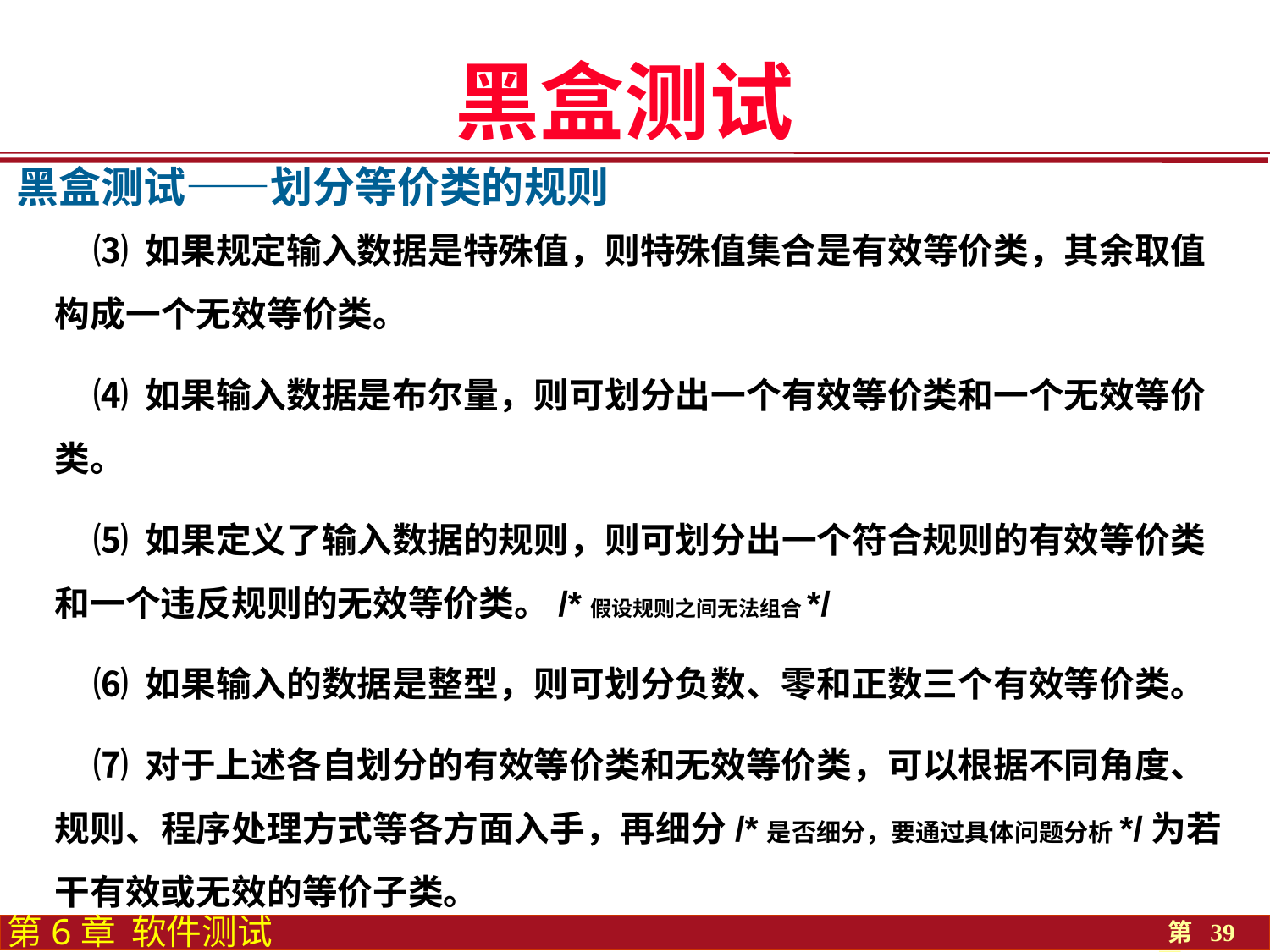

黑盒测试
黑盒测试——划分等价类的规则
⑶ 如果规定输入数据是特殊值，则特殊值集合是有效等价类，其余取值构成一个无效等价类。
⑷ 如果输入数据是布尔量，则可划分出一个有效等价类和一个无效等价类。
⑸ 如果定义了输入数据的规则，则可划分出一个符合规则的有效等价类和一个违反规则的无效等价类。/*假设规则之间无法组合*/
⑹ 如果输入的数据是整型，则可划分负数、零和正数三个有效等价类。
⑺ 对于上述各自划分的有效等价类和无效等价类，可以根据不同角度、规则、程序处理方式等各方面入手，再细分/*是否细分，要通过具体问题分析*/为若干有效或无效的等价子类。